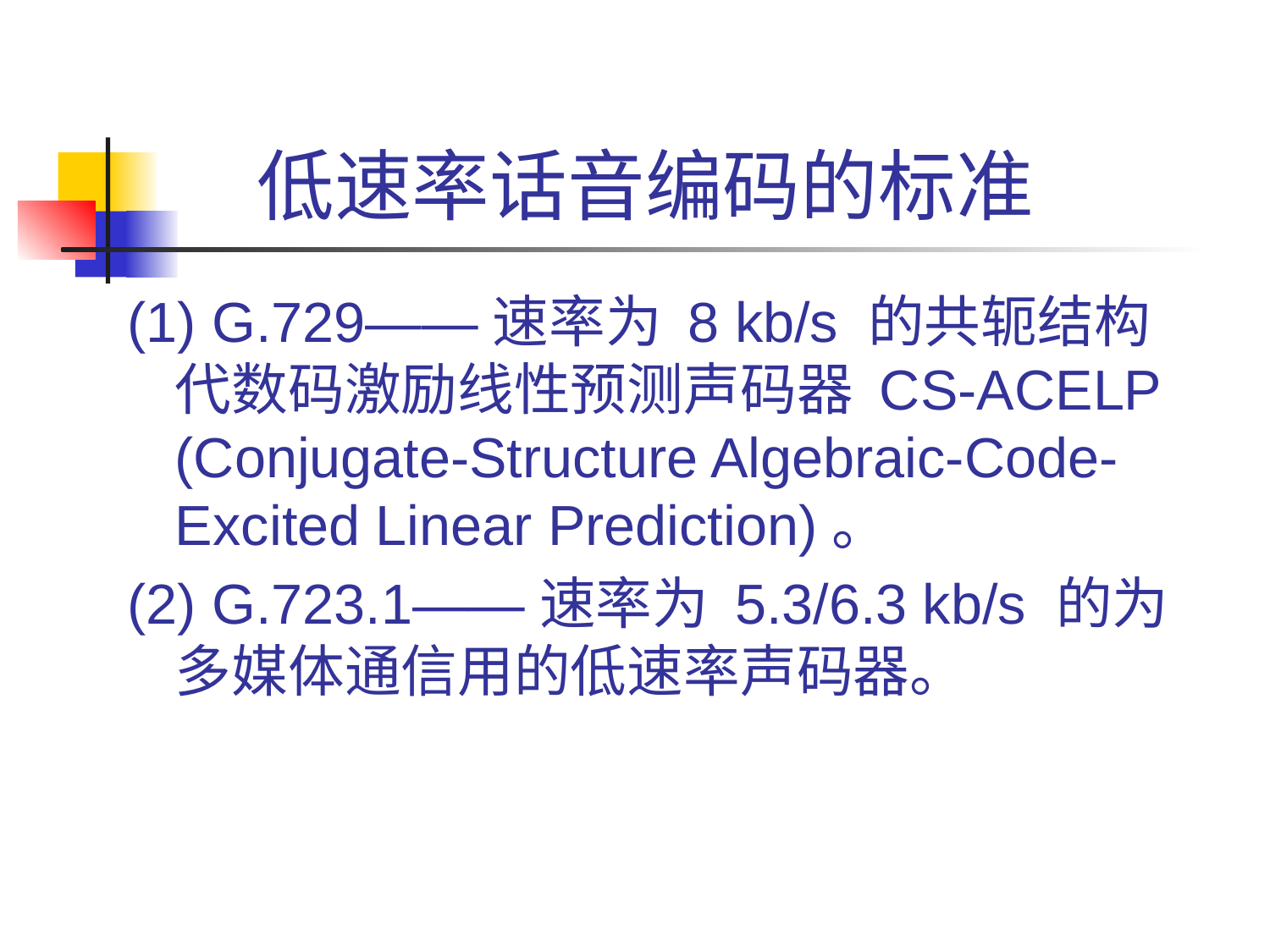

# 低速率话音编码的标准
(1) G.729——速率为 8 kb/s 的共轭结构代数码激励线性预测声码器 CS-ACELP (Conjugate-Structure Algebraic-Code-Excited Linear Prediction)。
(2) G.723.1——速率为 5.3/6.3 kb/s 的为多媒体通信用的低速率声码器。